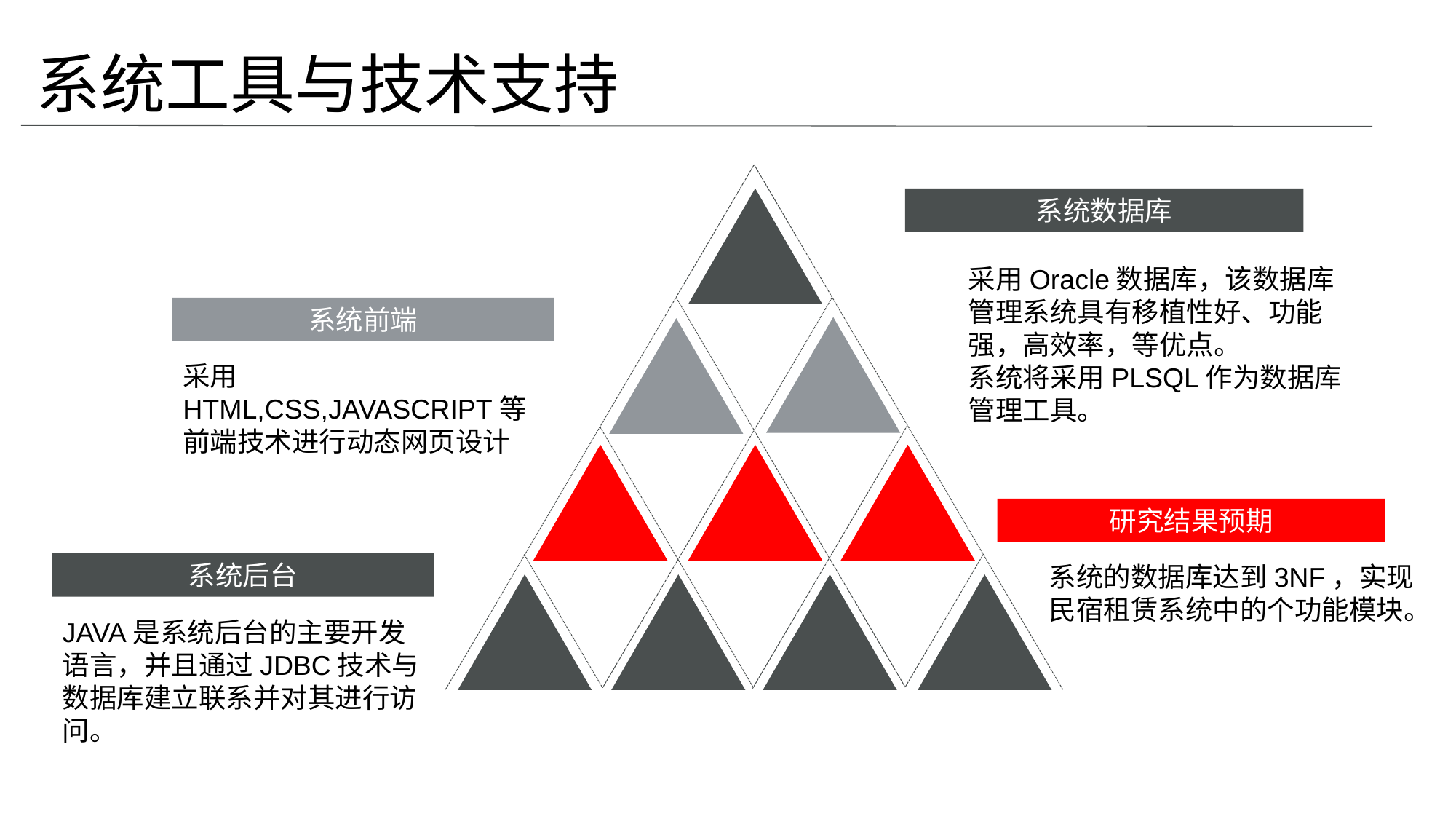

系统工具与技术支持

系统数据库
采用Oracle数据库，该数据库管理系统具有移植性好、功能强，高效率，等优点。
系统将采用PLSQL作为数据库管理工具。
系统前端

采用HTML,CSS,JAVASCRIPT等前端技术进行动态网页设计

研究结果预期
系统后台
系统的数据库达到3NF，实现民宿租赁系统中的个功能模块。

JAVA是系统后台的主要开发语言，并且通过JDBC技术与数据库建立联系并对其进行访问。